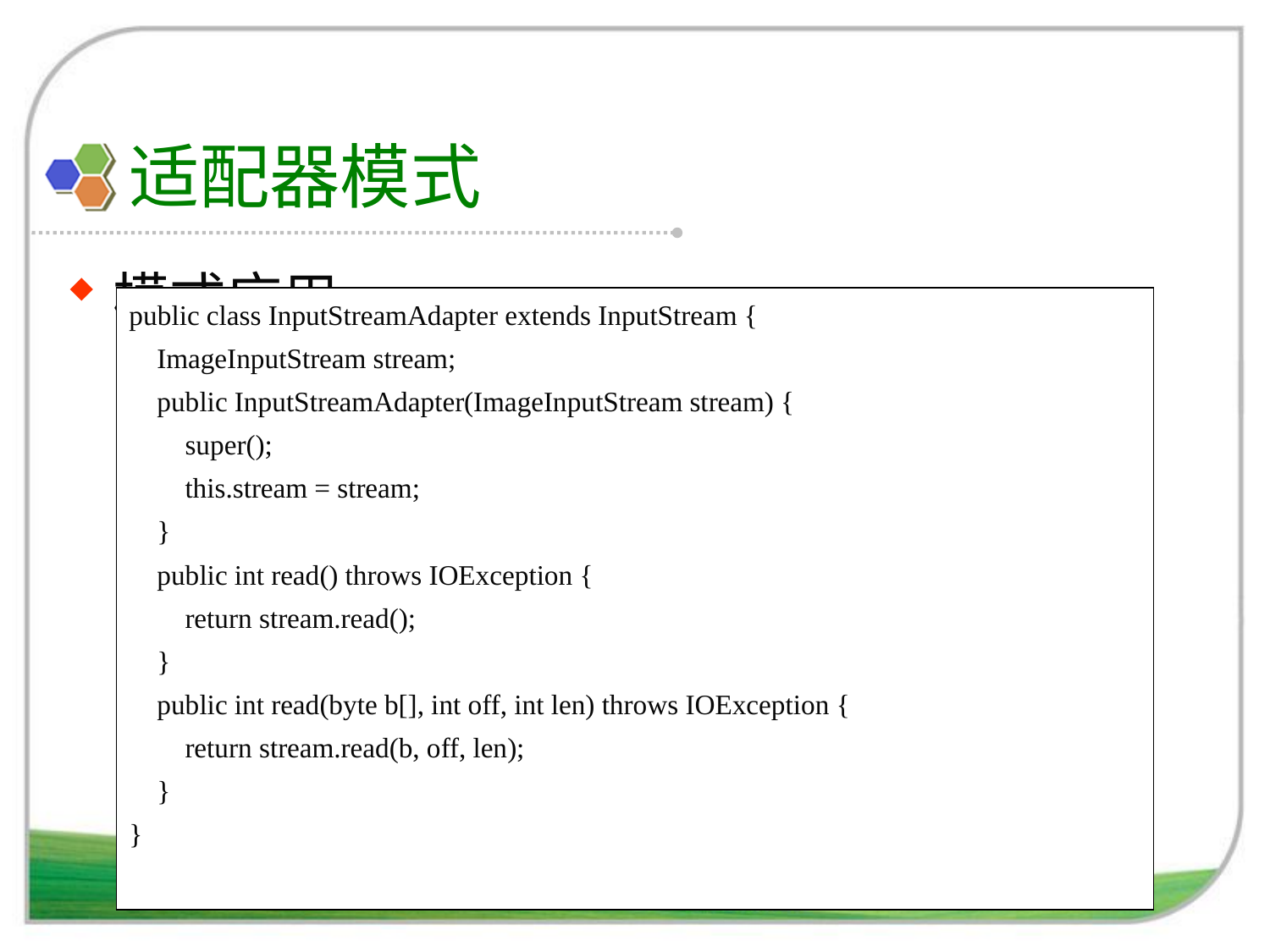

# 适配器模式
模式应用
(3)在JDK类库中也定义了一系列适配器类，如在com.sun.imageio.plugins.common包中定义的InputStreamAdapter类，用于包装ImageInputStream接口及其子类对象。

| public class InputStreamAdapter extends InputStream { ImageInputStream stream; public InputStreamAdapter(ImageInputStream stream) { super(); this.stream = stream; } public int read() throws IOException { return stream.read(); } public int read(byte b[], int off, int len) throws IOException { return stream.read(b, off, len); } } |
| --- |